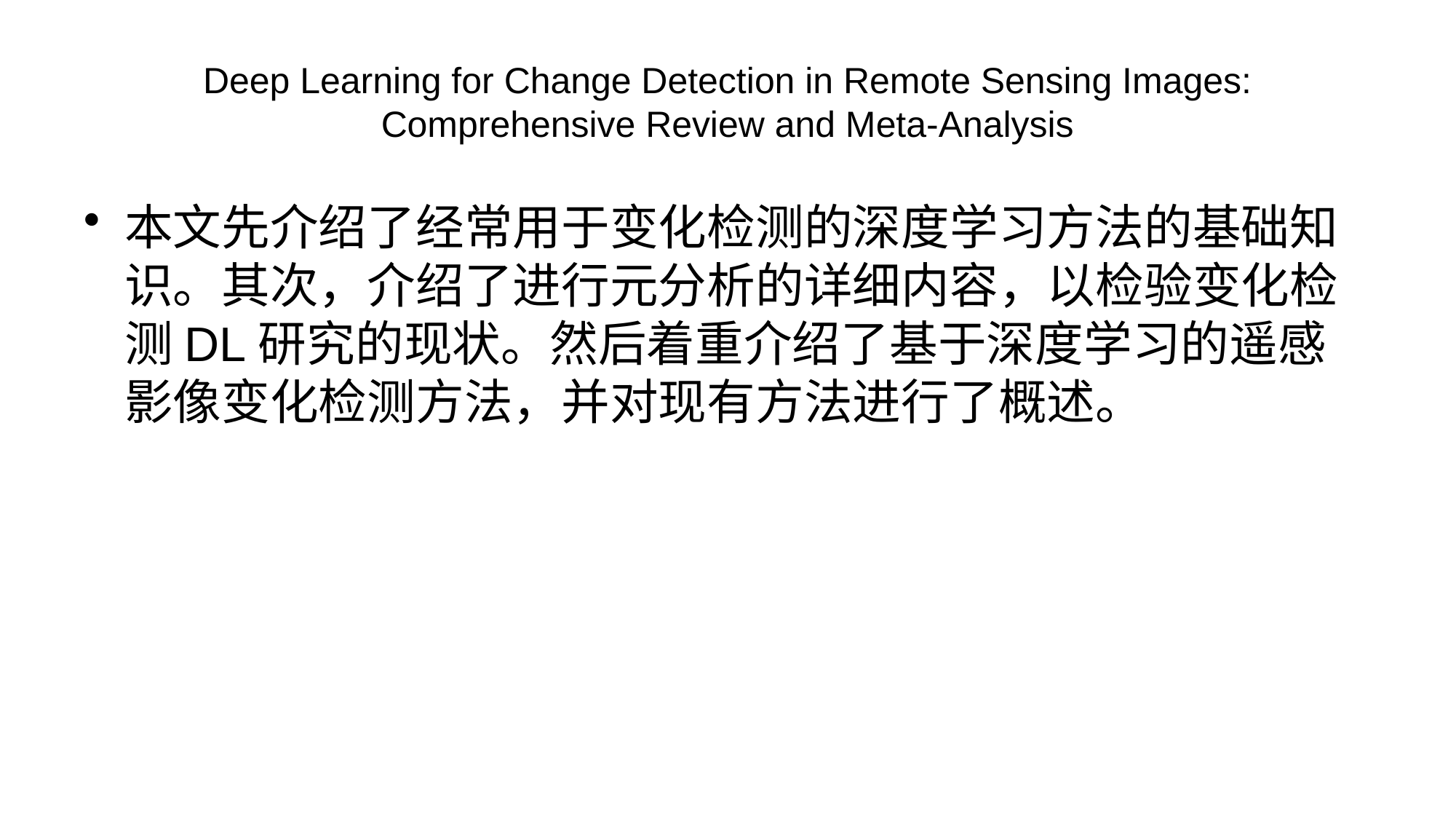

# Deep Learning for Change Detection in Remote Sensing Images: Comprehensive Review and Meta-Analysis
本文先介绍了经常用于变化检测的深度学习方法的基础知识。其次，介绍了进行元分析的详细内容，以检验变化检测DL研究的现状。然后着重介绍了基于深度学习的遥感影像变化检测方法，并对现有方法进行了概述。